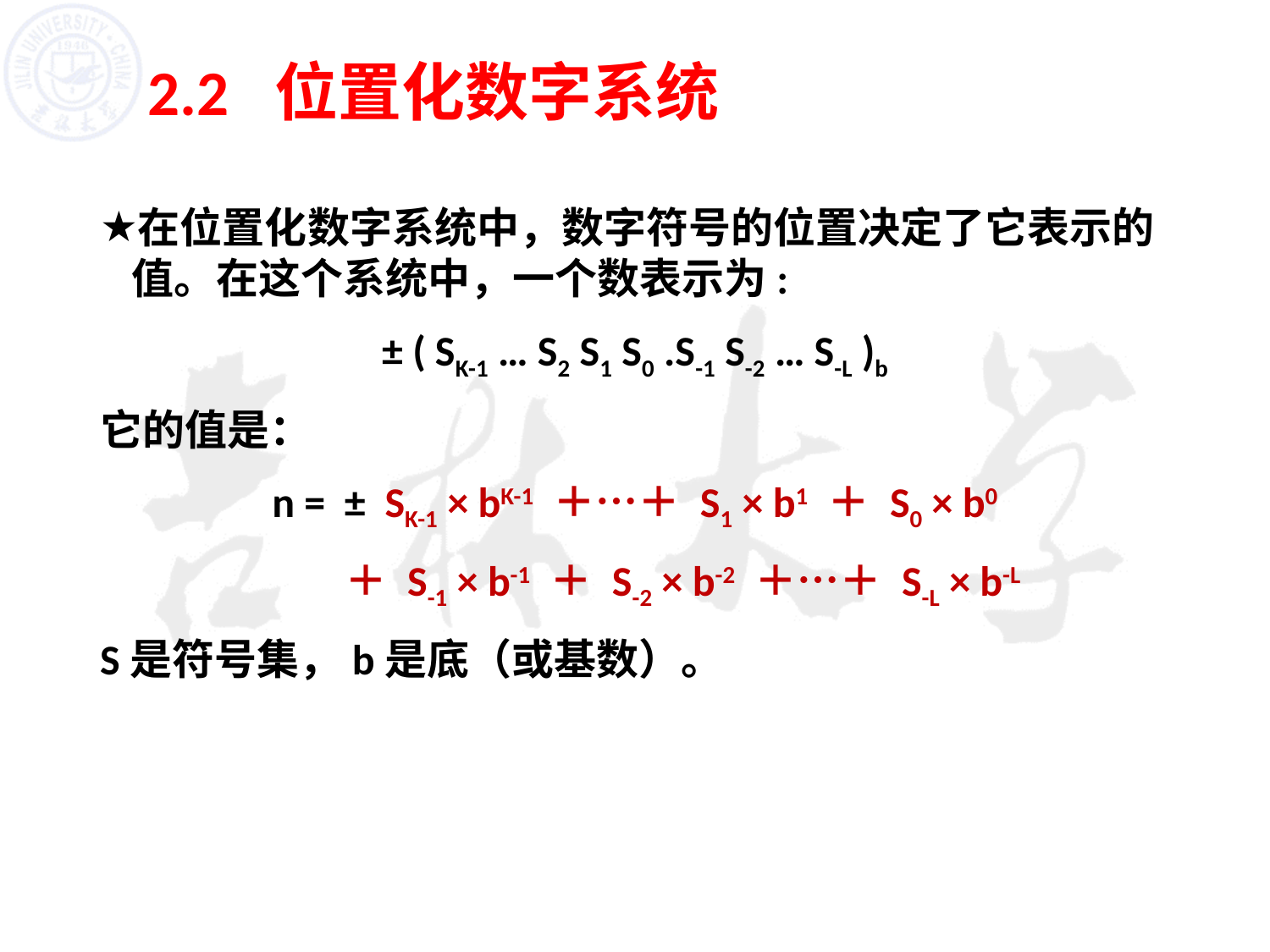

# 2.2	位置化数字系统
在位置化数字系统中，数字符号的位置决定了它表示的值。在这个系统中，一个数表示为:
± ( SK-1 … S2 S1 S0 .S-1 S-2 … S-L )b
它的值是：
n =  ±  SK-1 × bK-1 ＋…＋ S1 × b1 ＋ S0 × b0
         ＋ S-1 × b-1 ＋ S-2 × b-2 ＋…＋ S-L × b-L
S是符号集，b是底（或基数）。